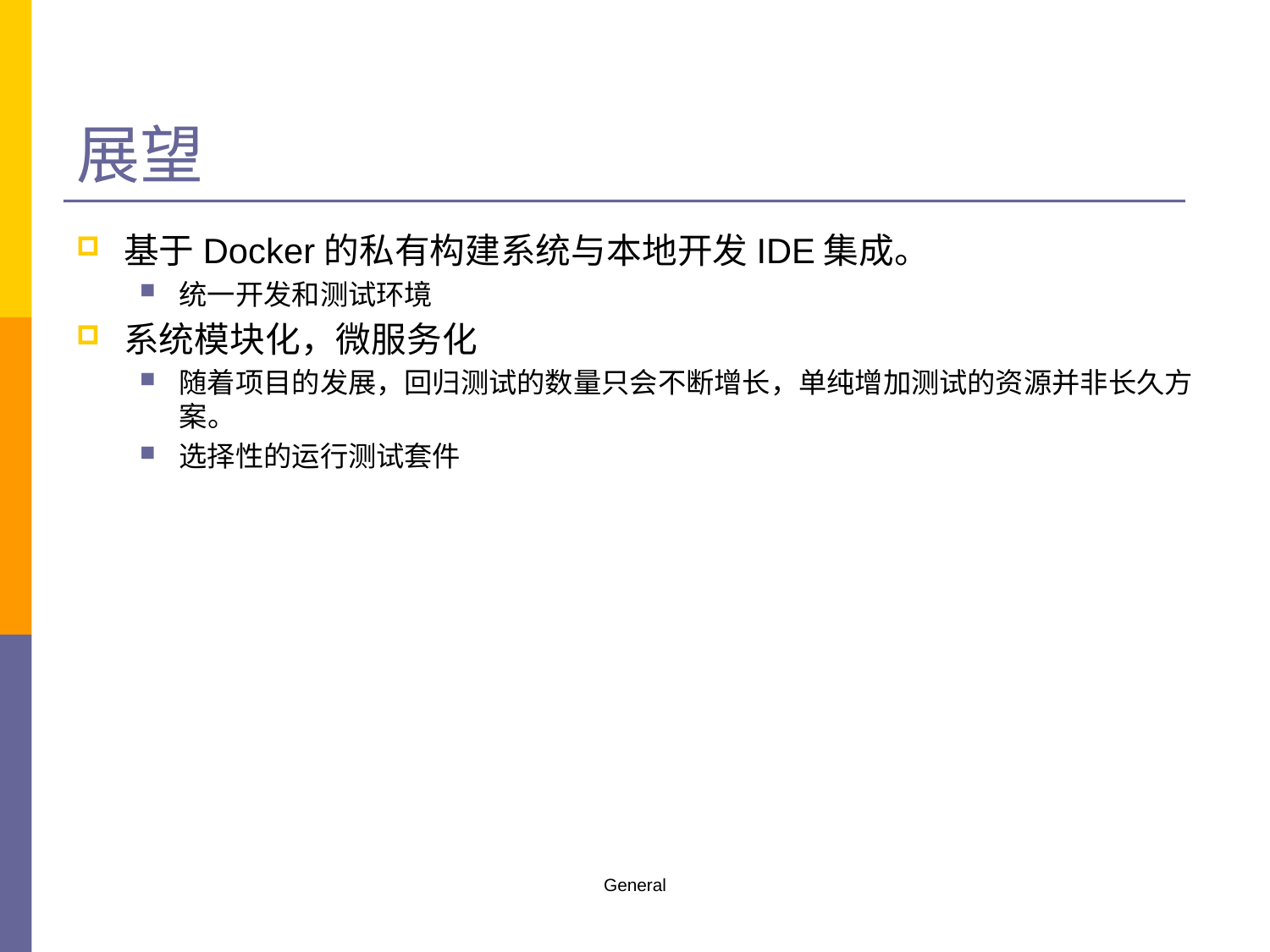

# 展望
基于Docker的私有构建系统与本地开发IDE集成。
统一开发和测试环境
系统模块化，微服务化
随着项目的发展，回归测试的数量只会不断增长，单纯增加测试的资源并非长久方案。
选择性的运行测试套件
General